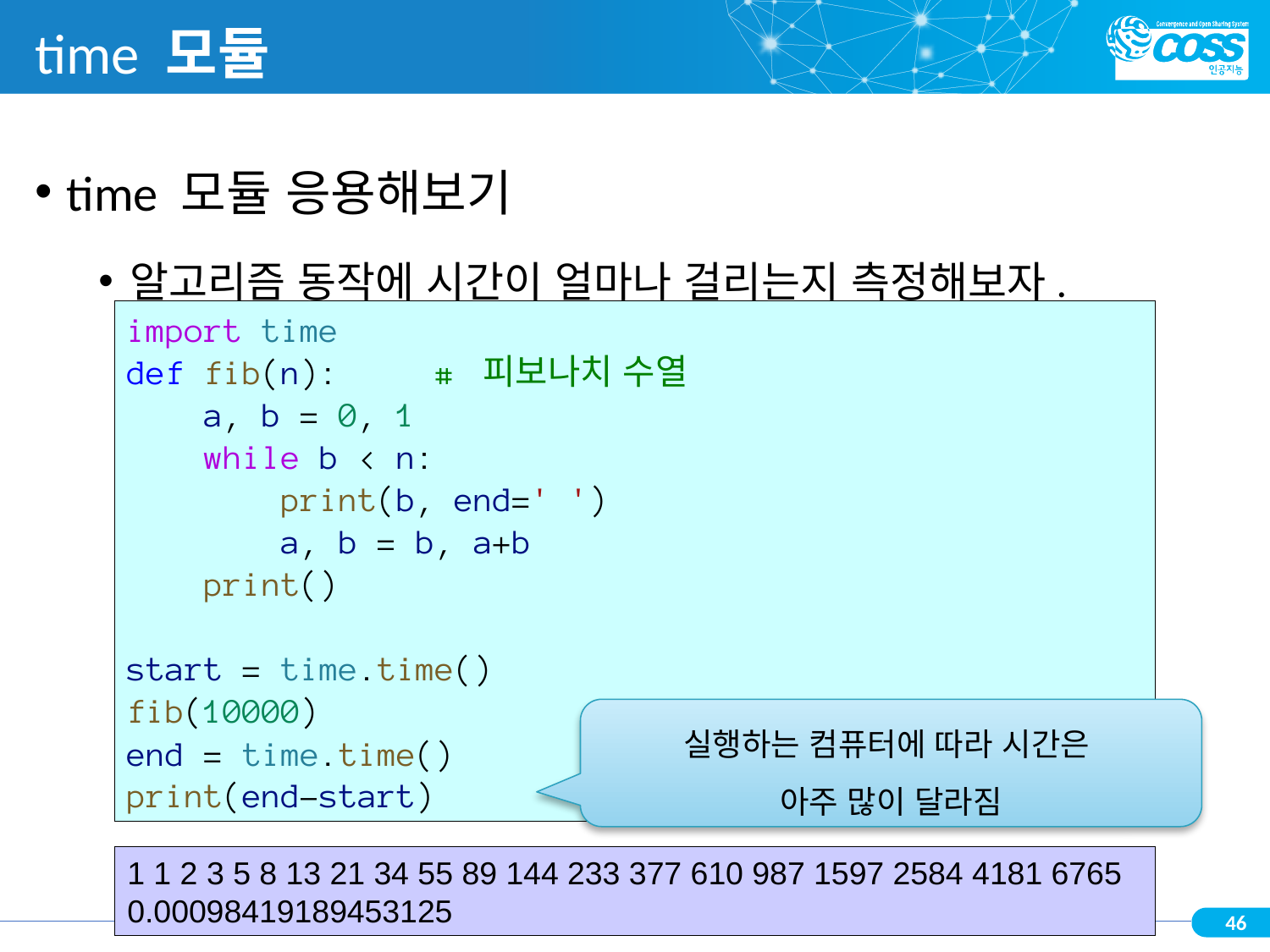

# time 모듈
time 모듈 응용해보기
알고리즘 동작에 시간이 얼마나 걸리는지 측정해보자.
import time
def fib(n):     # 피보나치 수열
    a, b = 0, 1
    while b < n:
        print(b, end=' ')
        a, b = b, a+b
    print()
start = time.time()
fib(10000)
end = time.time()
print(end-start)
실행하는 컴퓨터에 따라 시간은
아주 많이 달라짐
1 1 2 3 5 8 13 21 34 55 89 144 233 377 610 987 1597 2584 4181 6765
0.00098419189453125
46